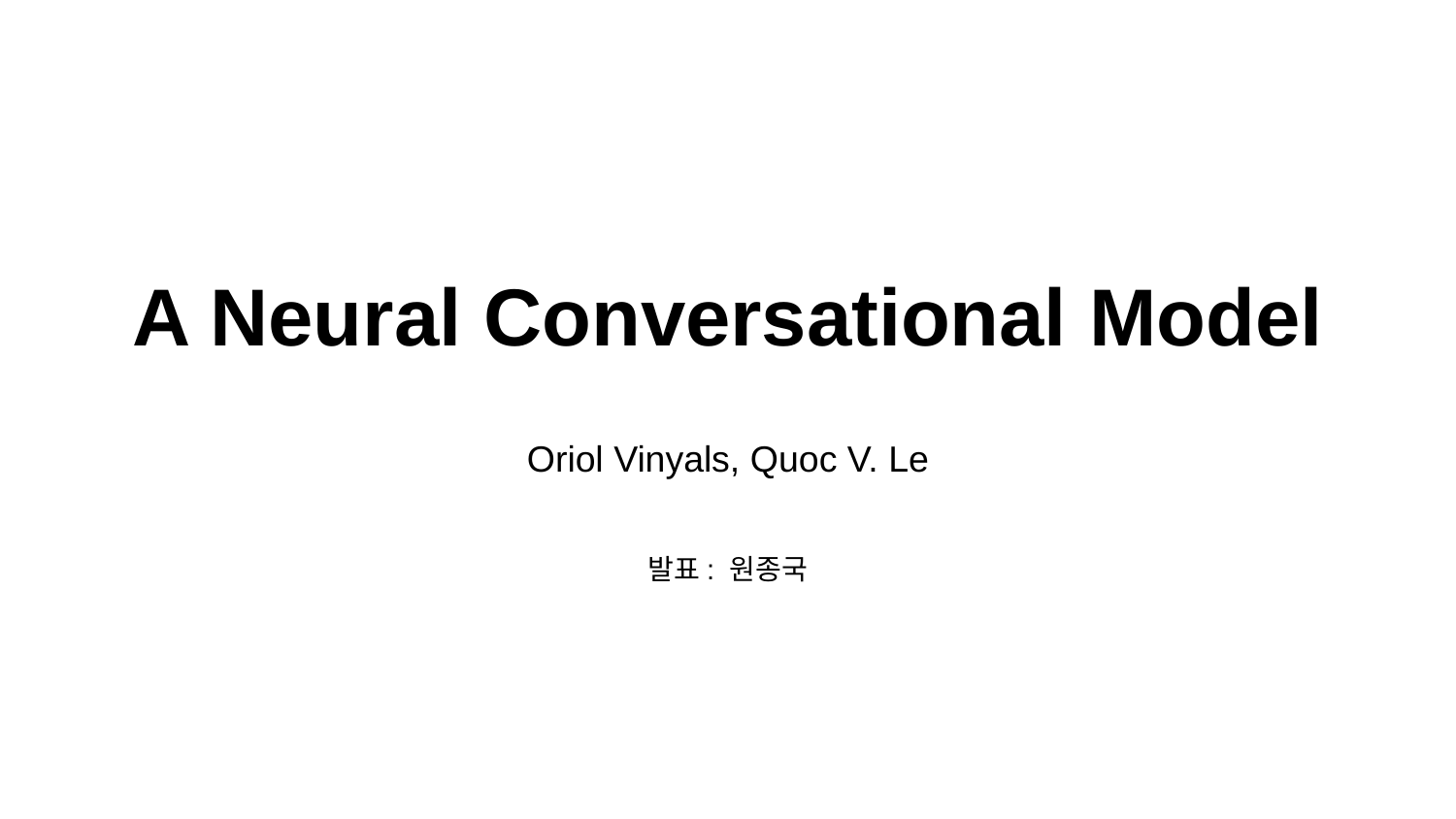

# A Neural Conversational Model

Oriol Vinyals, Quoc V. Le

발표: 원종국